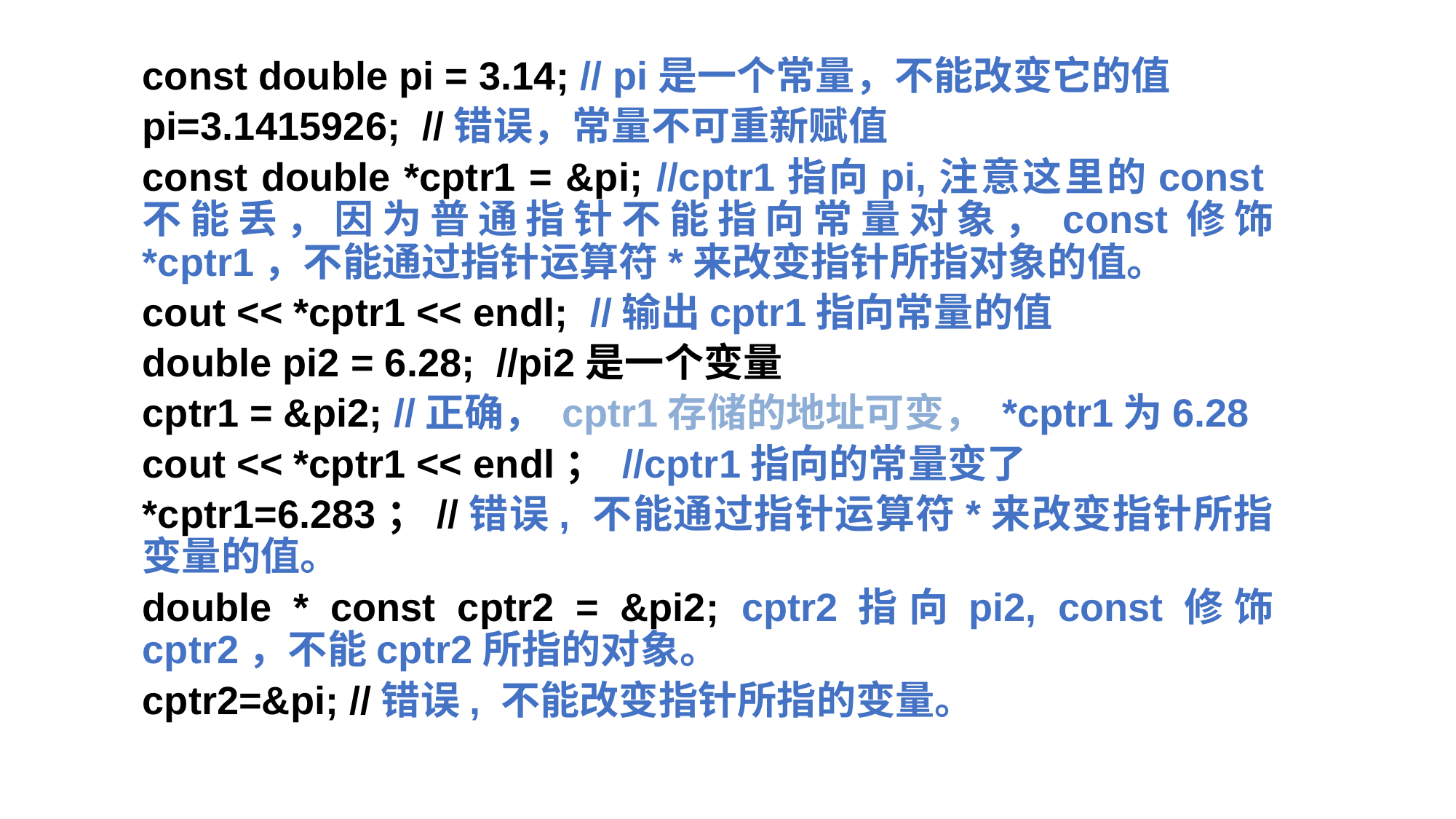

const double pi = 3.14; // pi是一个常量，不能改变它的值
pi=3.1415926;  //错误，常量不可重新赋值
const double *cptr1 = &pi; //cptr1指向pi,注意这里的const不能丢，因为普通指针不能指向常量对象，const修饰 *cptr1，不能通过指针运算符*来改变指针所指对象的值。
cout << *cptr1 << endl;  //输出cptr1指向常量的值
double pi2 = 6.28;  //pi2是一个变量
cptr1 = &pi2; //正确， cptr1存储的地址可变， *cptr1为6.28
cout << *cptr1 << endl； //cptr1指向的常量变了
*cptr1=6.283；//错误, 不能通过指针运算符*来改变指针所指变量的值。
double * const cptr2 = &pi2; cptr2指向pi2, const修饰 cptr2，不能cptr2所指的对象。
cptr2=&pi; //错误, 不能改变指针所指的变量。